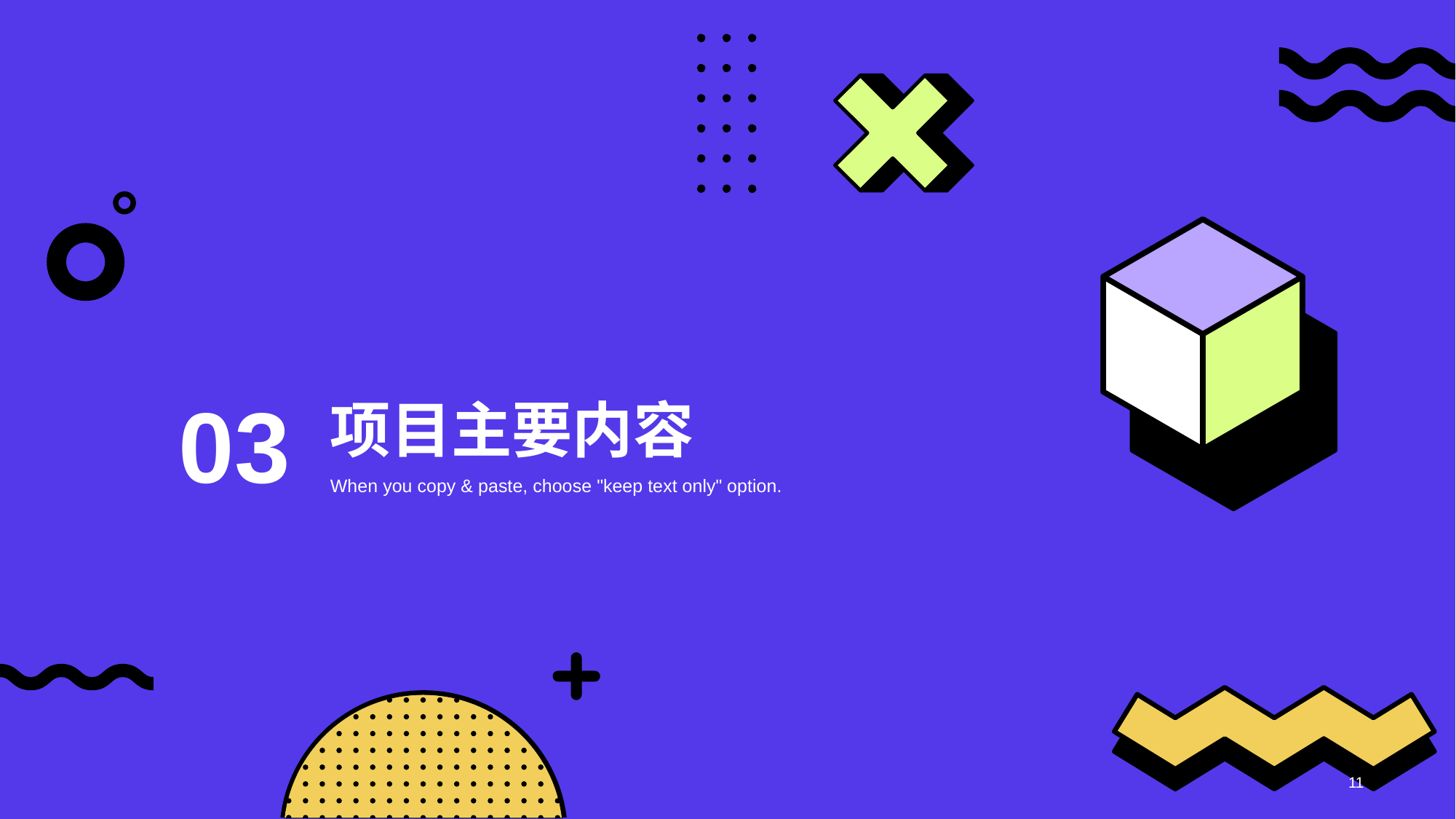

# 项目主要内容
03
When you copy & paste, choose "keep text only" option.
11